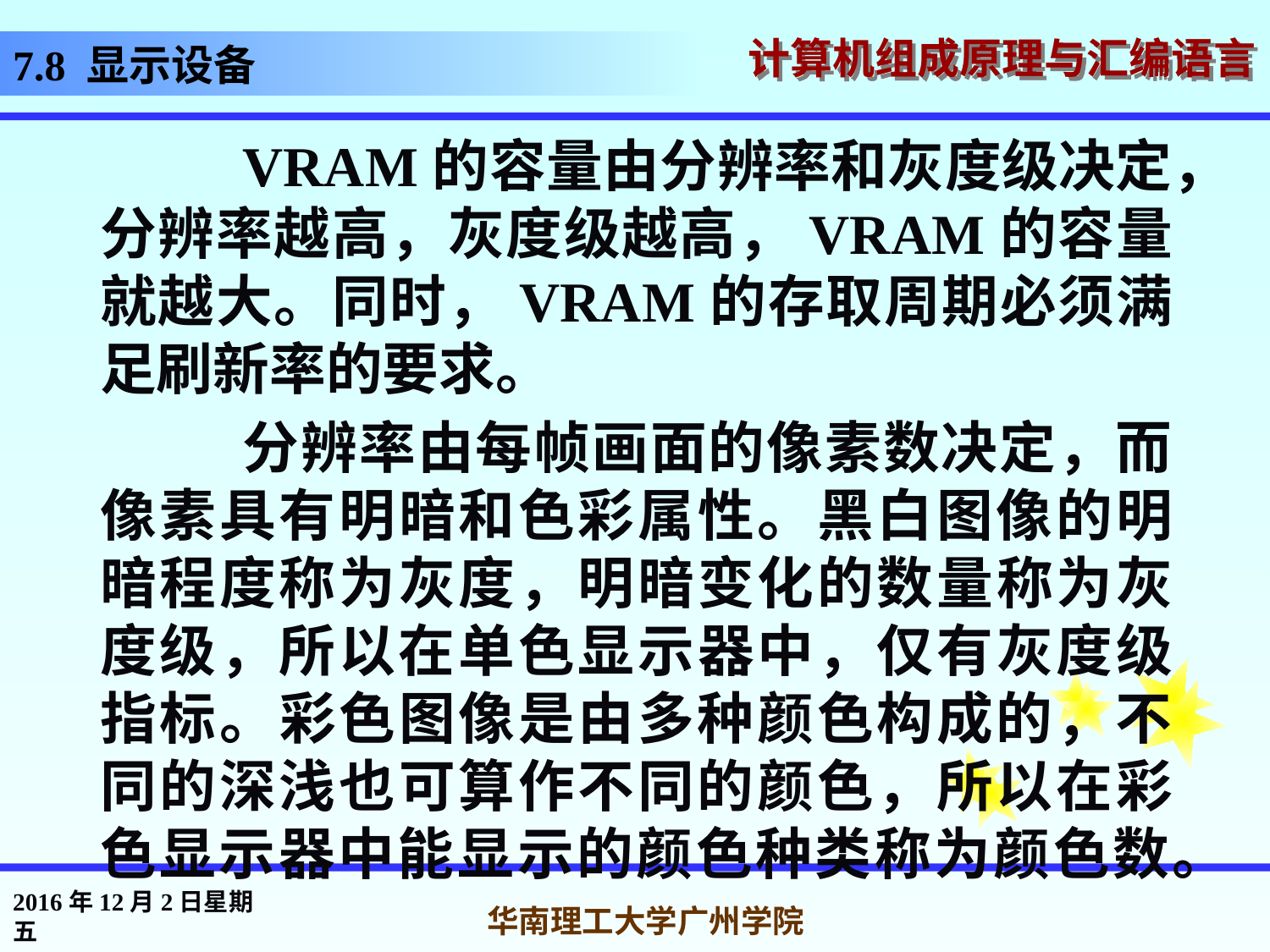

# 7.8 显示设备
             VRAM的容量由分辨率和灰度级决定，分辨率越高，灰度级越高，VRAM的容量就越大。同时，VRAM的存取周期必须满足刷新率的要求。
            分辨率由每帧画面的像素数决定，而像素具有明暗和色彩属性。黑白图像的明暗程度称为灰度，明暗变化的数量称为灰度级，所以在单色显示器中，仅有灰度级指标。彩色图像是由多种颜色构成的，不同的深浅也可算作不同的颜色，所以在彩色显示器中能显示的颜色种类称为颜色数。
2016年12月2日星期五
华南理工大学广州学院